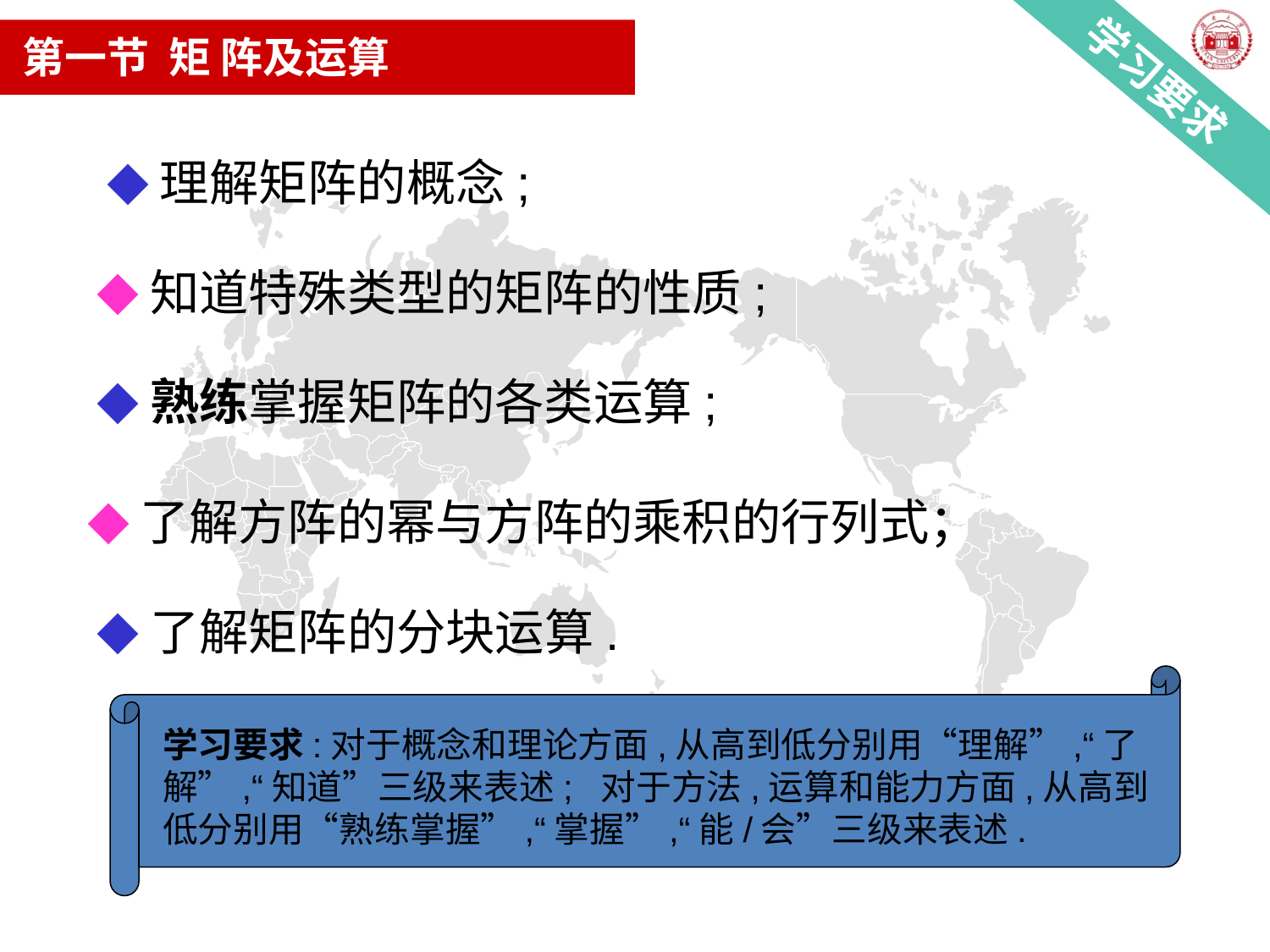

# 第一节  矩 阵及运算
学习要求
◆理解矩阵的概念;
◆知道特殊类型的矩阵的性质;
◆熟练掌握矩阵的各类运算;
◆了解方阵的幂与方阵的乘积的行列式；
◆了解矩阵的分块运算.

学习要求:对于概念和理论方面,从高到低分别用“理解”,“了解”,“知道”三级来表述;  对于方法,运算和能力方面,从高到低分别用“熟练掌握”,“掌握”,“能/会”三级来表述.